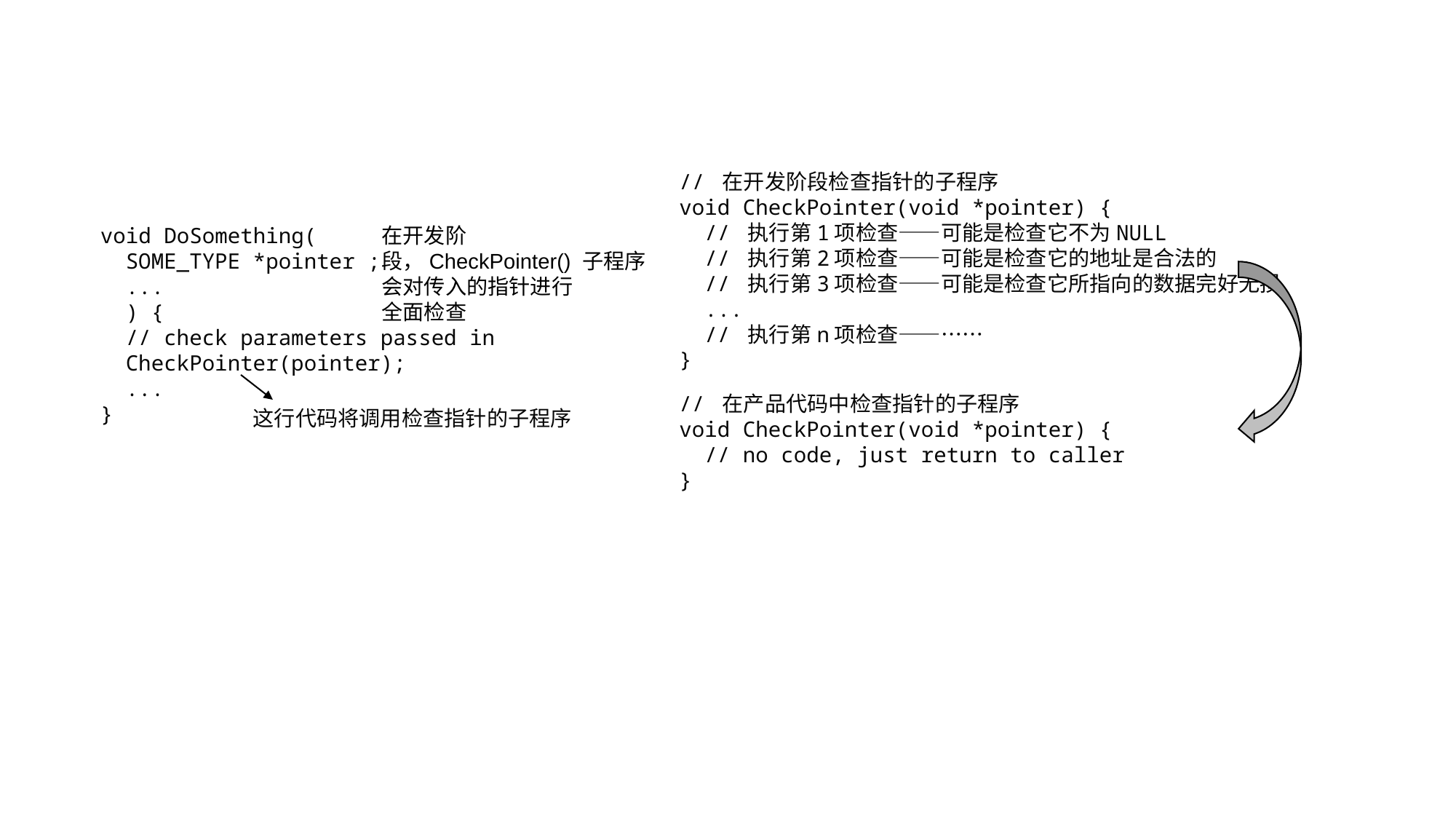

// 在开发阶段检查指针的子程序
void CheckPointer(void *pointer) {
  // 执行第1项检查——可能是检查它不为NULL
  // 执行第2项检查——可能是检查它的地址是合法的
  // 执行第3项检查——可能是检查它所指向的数据完好无损
  ...
  // 执行第n项检查——……
}
void DoSomething(
  SOME_TYPE *pointer ;
  ...
  ) {
  // check parameters passed in
  CheckPointer(pointer);
  ...
}
在开发阶段，CheckPointer() 子程序会对传入的指针进行
全面检查

// 在产品代码中检查指针的子程序
void CheckPointer(void *pointer) {
  // no code, just return to caller
}
这行代码将调用检查指针的子程序